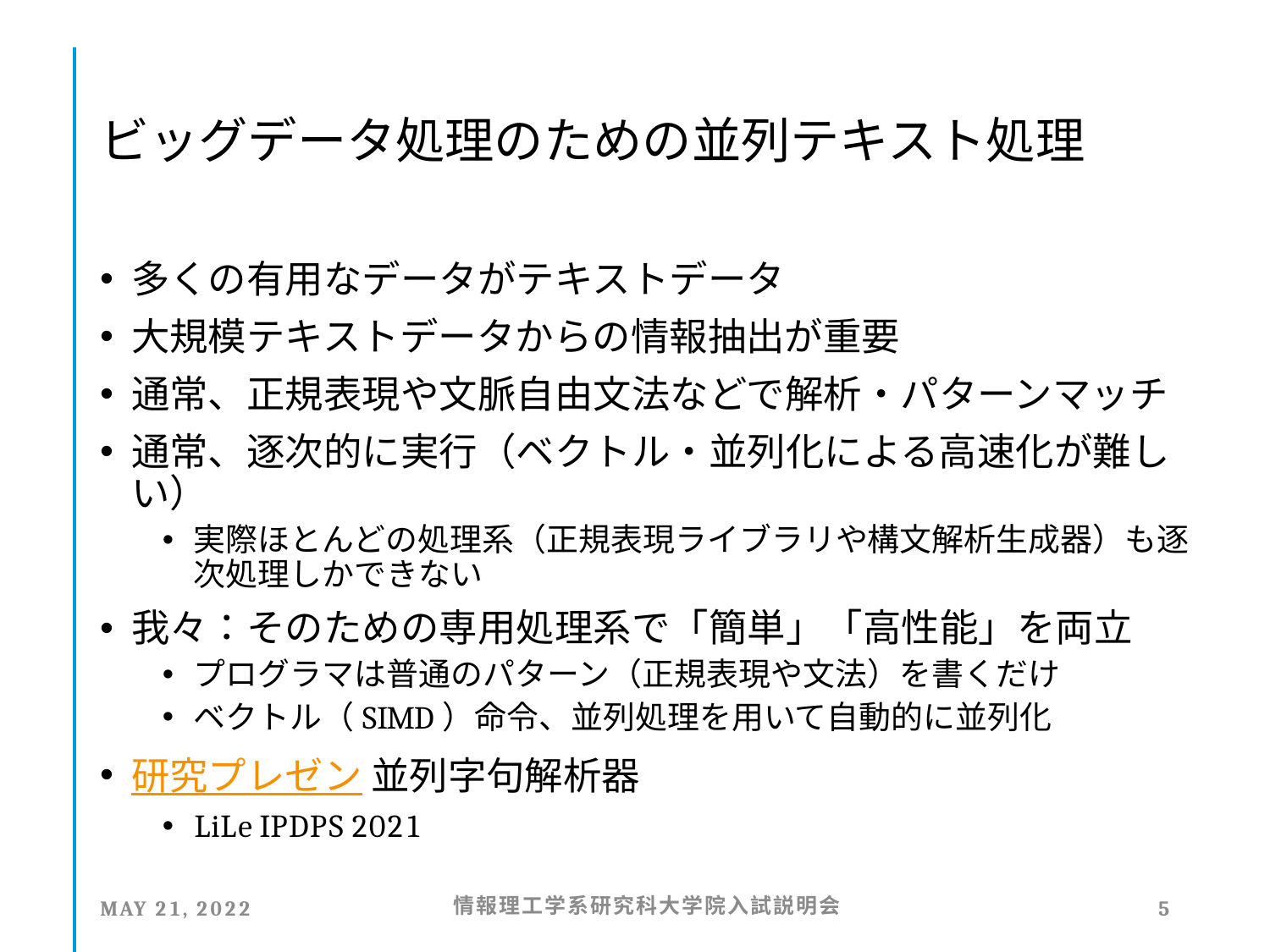

# ビッグデータ処理のための並列テキスト処理
多くの有用なデータがテキストデータ
大規模テキストデータからの情報抽出が重要
通常、正規表現や文脈自由文法などで解析・パターンマッチ
通常、逐次的に実行（ベクトル・並列化による高速化が難しい）
実際ほとんどの処理系（正規表現ライブラリや構文解析生成器）も逐次処理しかできない
我々：そのための専用処理系で「簡単」「高性能」を両立
プログラマは普通のパターン（正規表現や文法）を書くだけ
ベクトル（SIMD）命令、並列処理を用いて自動的に並列化
研究プレゼン 並列字句解析器
LiLe IPDPS 2021
May 21, 2022
情報理工学系研究科大学院入試説明会
5